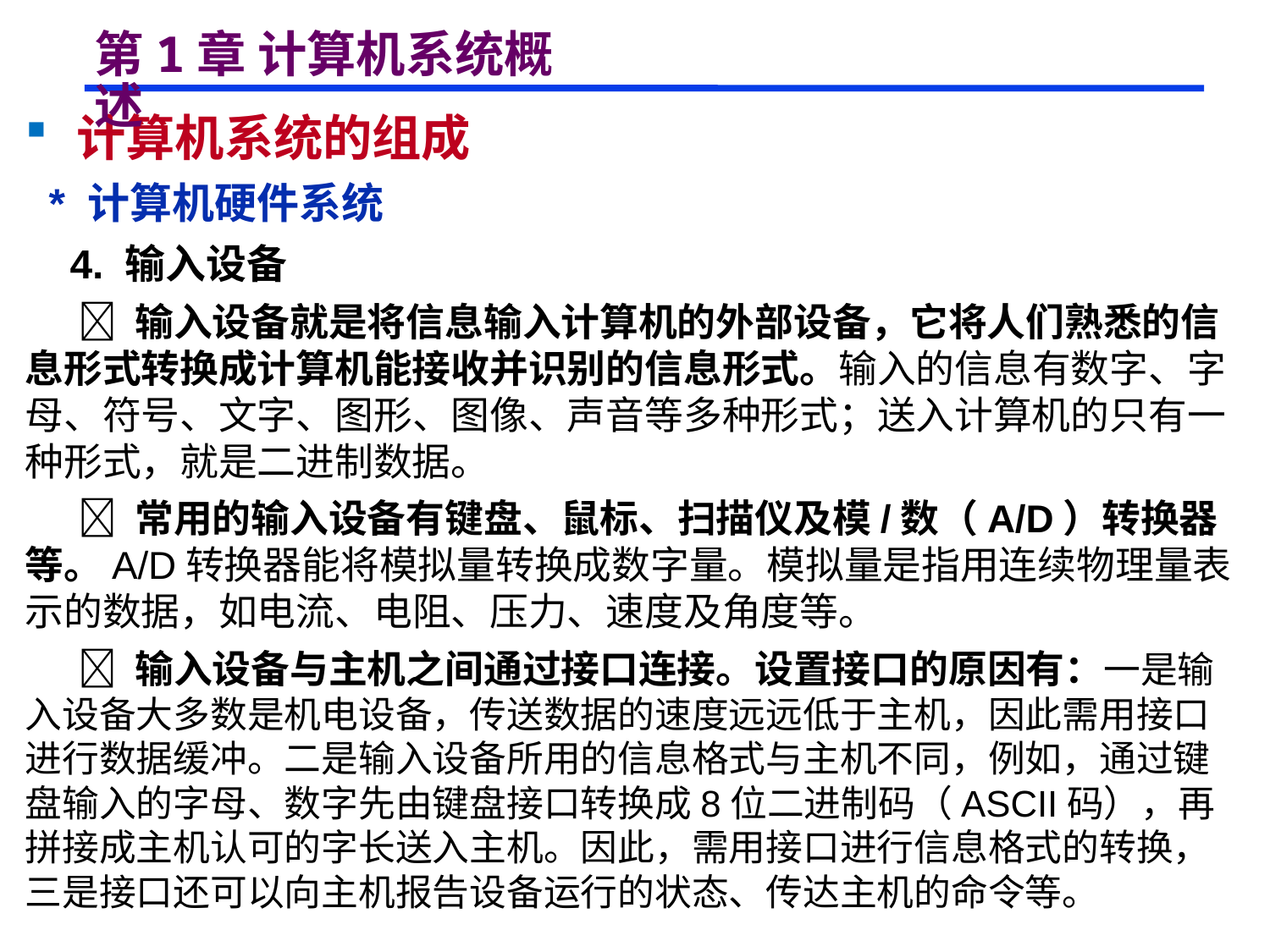

# 第1章 计算机系统概述
 计算机系统的组成
  * 计算机硬件系统
    4. 输入设备
      • 输入设备就是将信息输入计算机的外部设备，它将人们熟悉的信息形式转换成计算机能接收并识别的信息形式。输入的信息有数字、字母、符号、文字、图形、图像、声音等多种形式；送入计算机的只有一种形式，就是二进制数据。
      • 常用的输入设备有键盘、鼠标、扫描仪及模/数（A/D）转换器等。A/D转换器能将模拟量转换成数字量。模拟量是指用连续物理量表示的数据，如电流、电阻、压力、速度及角度等。
      • 输入设备与主机之间通过接口连接。设置接口的原因有：一是输入设备大多数是机电设备，传送数据的速度远远低于主机，因此需用接口进行数据缓冲。二是输入设备所用的信息格式与主机不同，例如，通过键盘输入的字母、数字先由键盘接口转换成8位二进制码（ASCII码），再拼接成主机认可的字长送入主机。因此，需用接口进行信息格式的转换，三是接口还可以向主机报告设备运行的状态、传达主机的命令等。